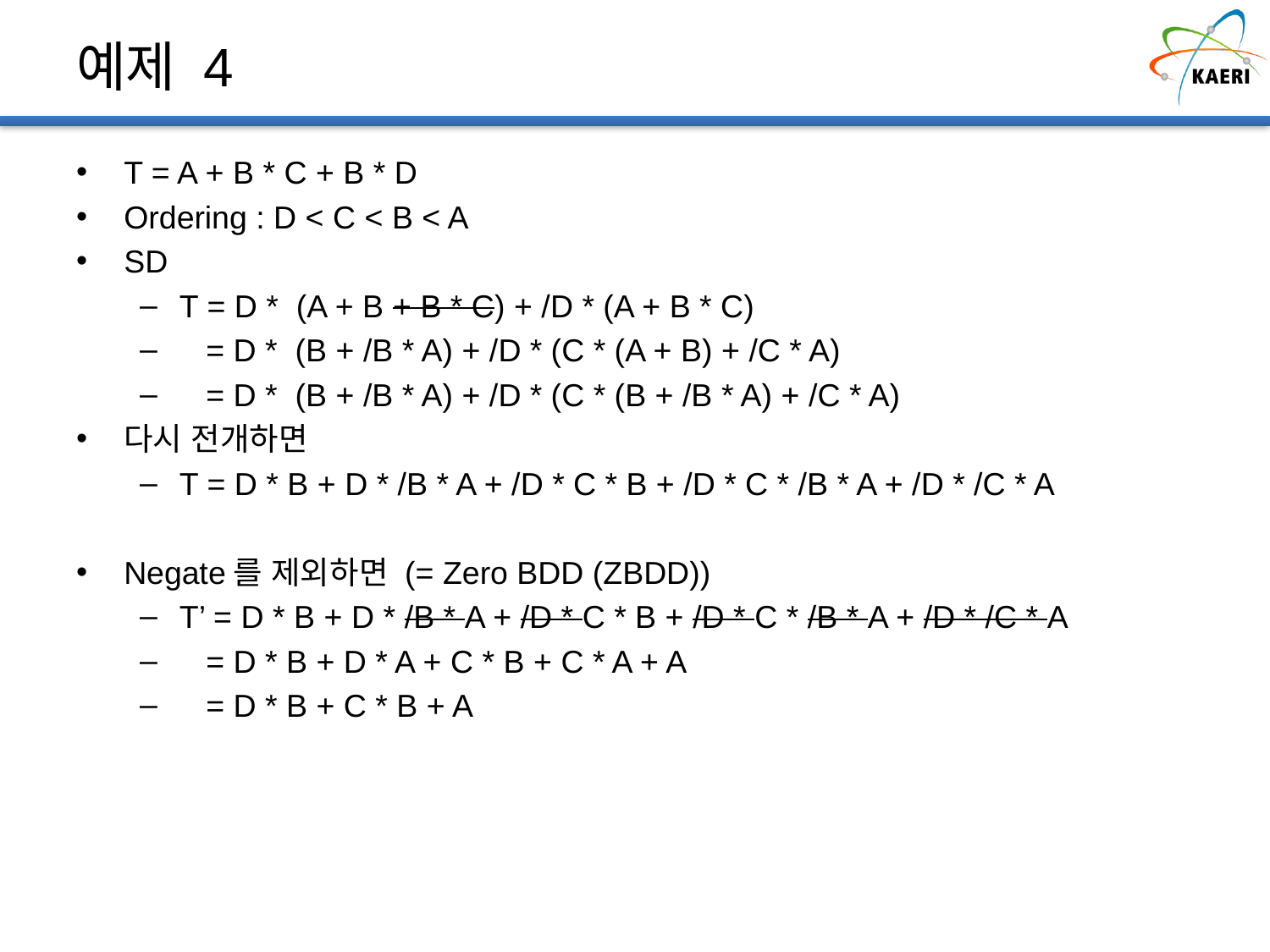

# 예제 4
T = A + B * C + B * D
Ordering : D < C < B < A
SD
T = D *  (A + B + B * C) + /D * (A + B * C)
   = D *  (B + /B * A) + /D * (C * (A + B) + /C * A)
   = D *  (B + /B * A) + /D * (C * (B + /B * A) + /C * A)
다시 전개하면
T = D * B + D * /B * A + /D * C * B + /D * C * /B * A + /D * /C * A

Negate를 제외하면 (= Zero BDD (ZBDD))
T’ = D * B + D * /B * A + /D * C * B + /D * C * /B * A + /D * /C * A
   = D * B + D * A + C * B + C * A + A
   = D * B + C * B + A